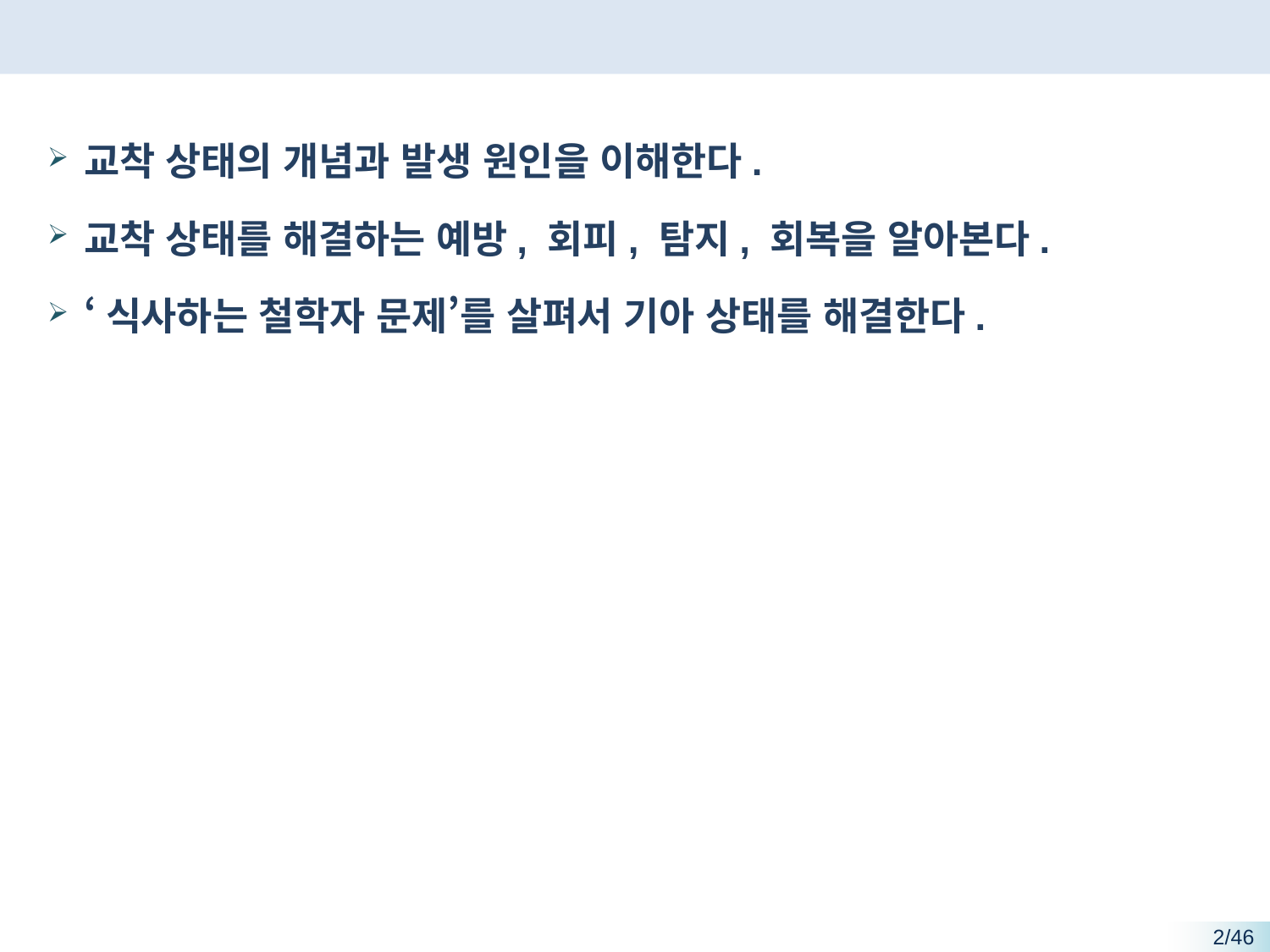

#
교착 상태의 개념과 발생 원인을 이해한다.
교착 상태를 해결하는 예방, 회피, 탐지, 회복을 알아본다.
‘식사하는 철학자 문제’를 살펴서 기아 상태를 해결한다.